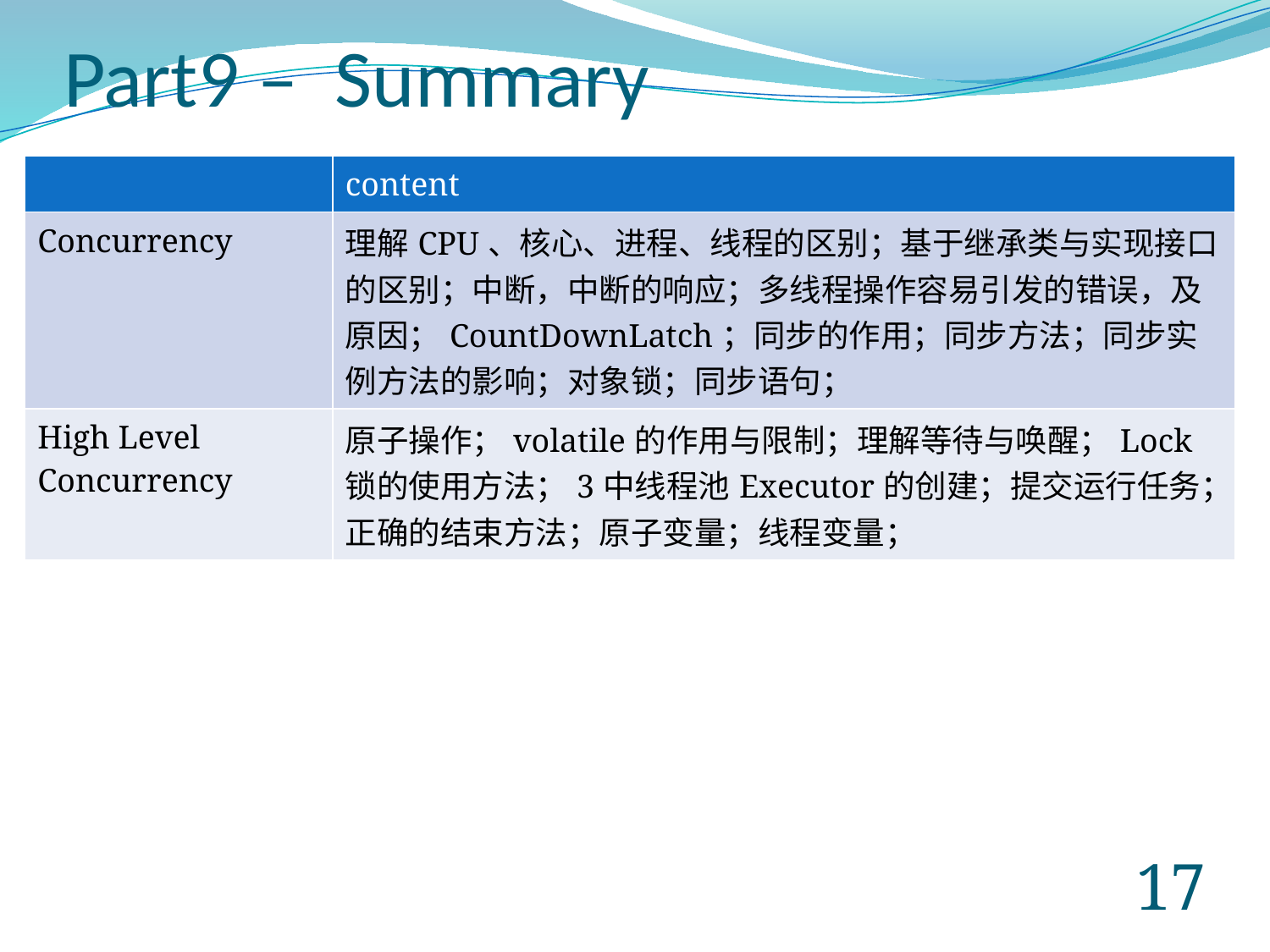

# Part9 –  Summary
|  | content |
| --- | --- |
| Concurrency | 理解CPU、核心、进程、线程的区别；基于继承类与实现接口的区别；中断，中断的响应；多线程操作容易引发的错误，及原因；CountDownLatch；同步的作用；同步方法；同步实例方法的影响；对象锁；同步语句； |
| High Level Concurrency | 原子操作；volatile的作用与限制；理解等待与唤醒；Lock锁的使用方法；3中线程池Executor的创建；提交运行任务；正确的结束方法；原子变量；线程变量； |
17